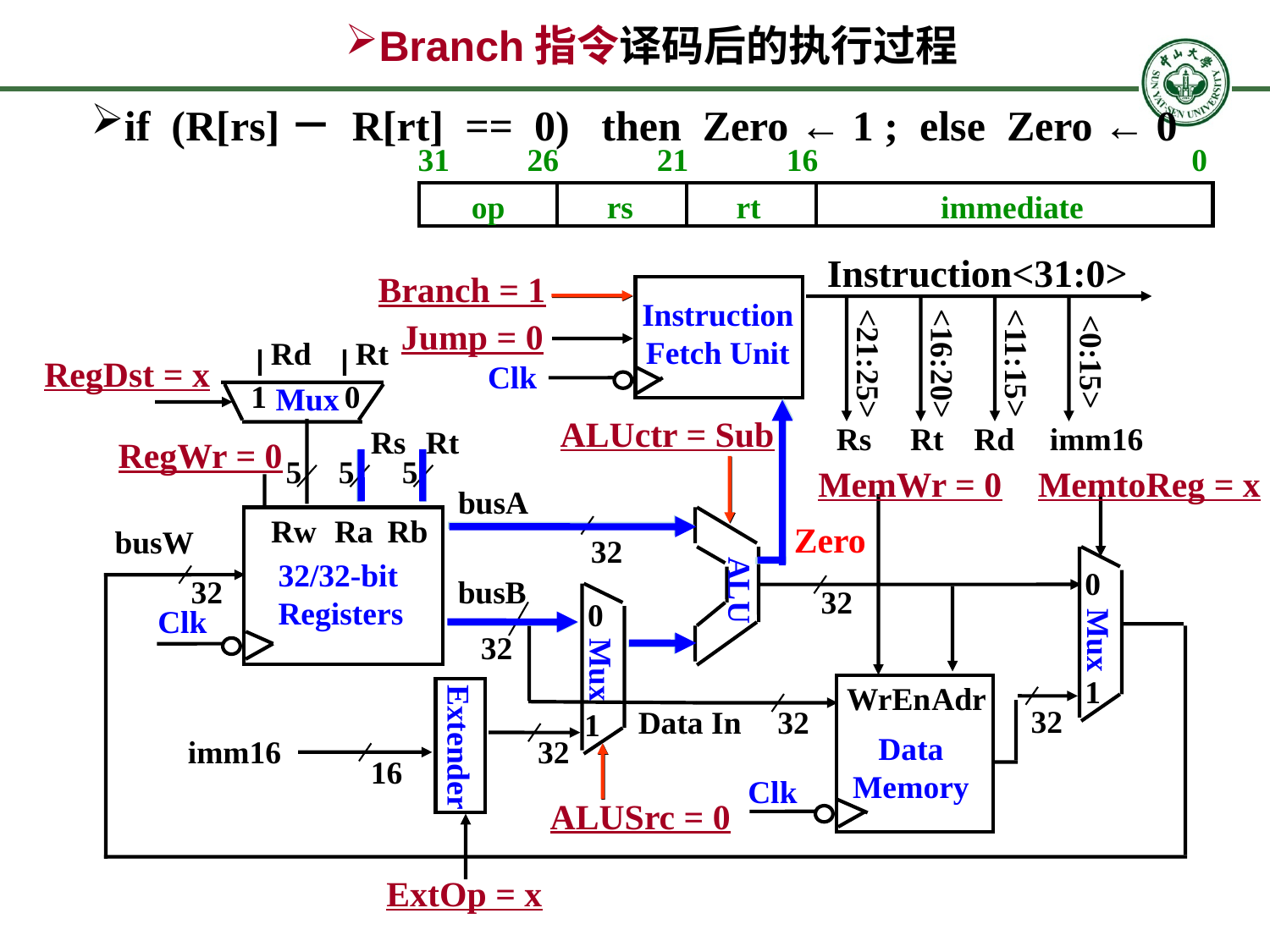

# Branch指令译码后的执行过程
if  (R[rs]－ R[rt]  ==  0)   then  Zero ← 1 ;  else  Zero ← 0
31
26
21
16
0
op

rs

rt

immediate

Instruction<31:0>
Branch = 1

Instruction
Fetch Unit

Jump = 0
Rd
Rt
<0:15>
<21:25>
<16:20>
<11:15>

RegDst = x

Clk

1
0

Mux

ALUctr = Sub
Rs
Rt
Rd
imm16
Rs
Rt

RegWr = 0
5
5
5

MemtoReg = x

MemWr = 0

busA

Rw
Ra
Rb

Zero
busW

32

32/32-bit
Registers
0

ALU

32
busB

32

0
Clk

Mux
32

Mux
1
WrEn
Adr

32
Data In
32

1

Extender
Data
Memory

imm16
32

16

Clk
ALUSrc = 0

ExtOp = x